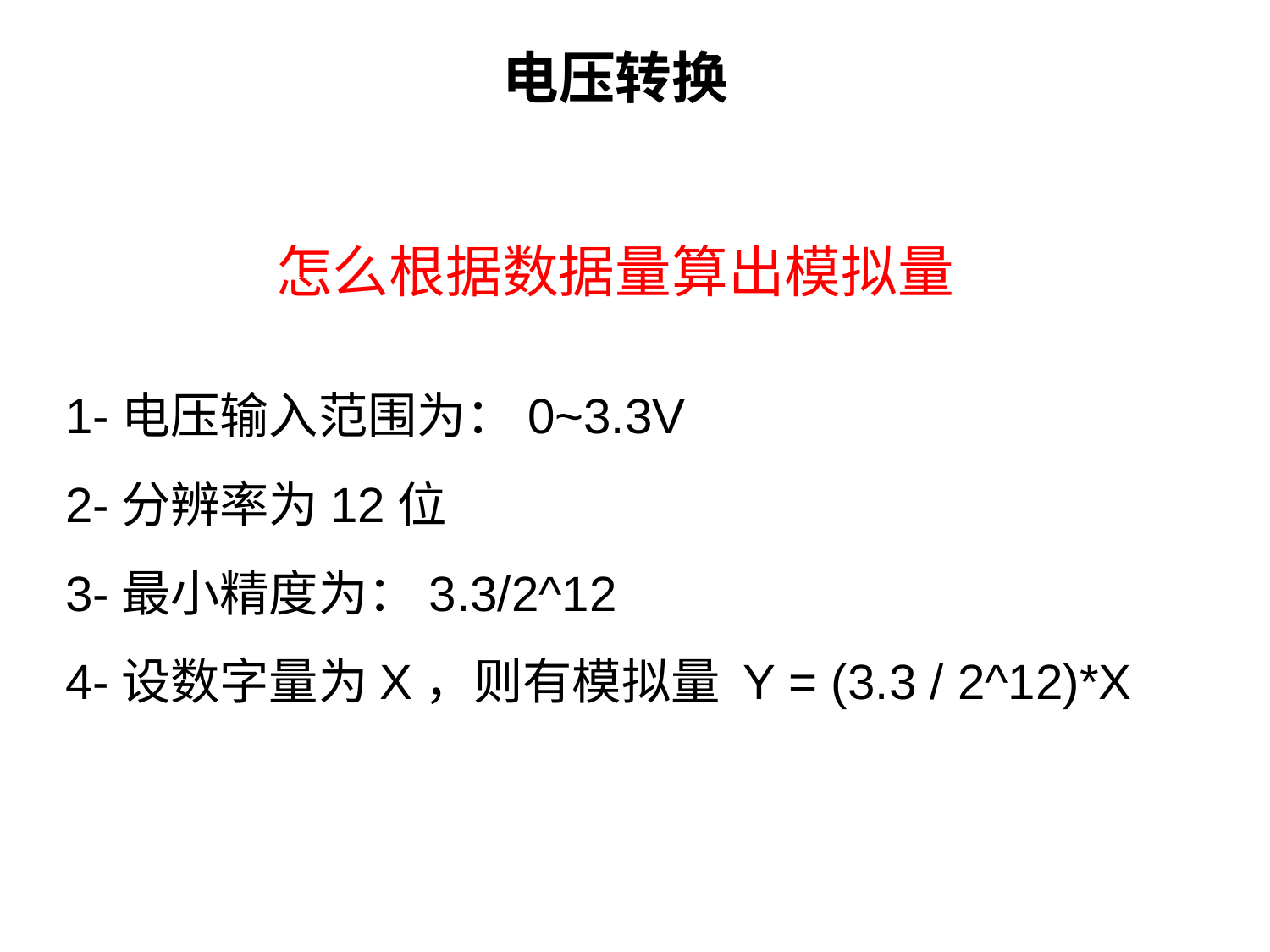

电压转换
怎么根据数据量算出模拟量
1-电压输入范围为：0~3.3V
2-分辨率为12位
3-最小精度为：3.3/2^12
4-设数字量为X，则有模拟量 Y = (3.3 / 2^12)*X